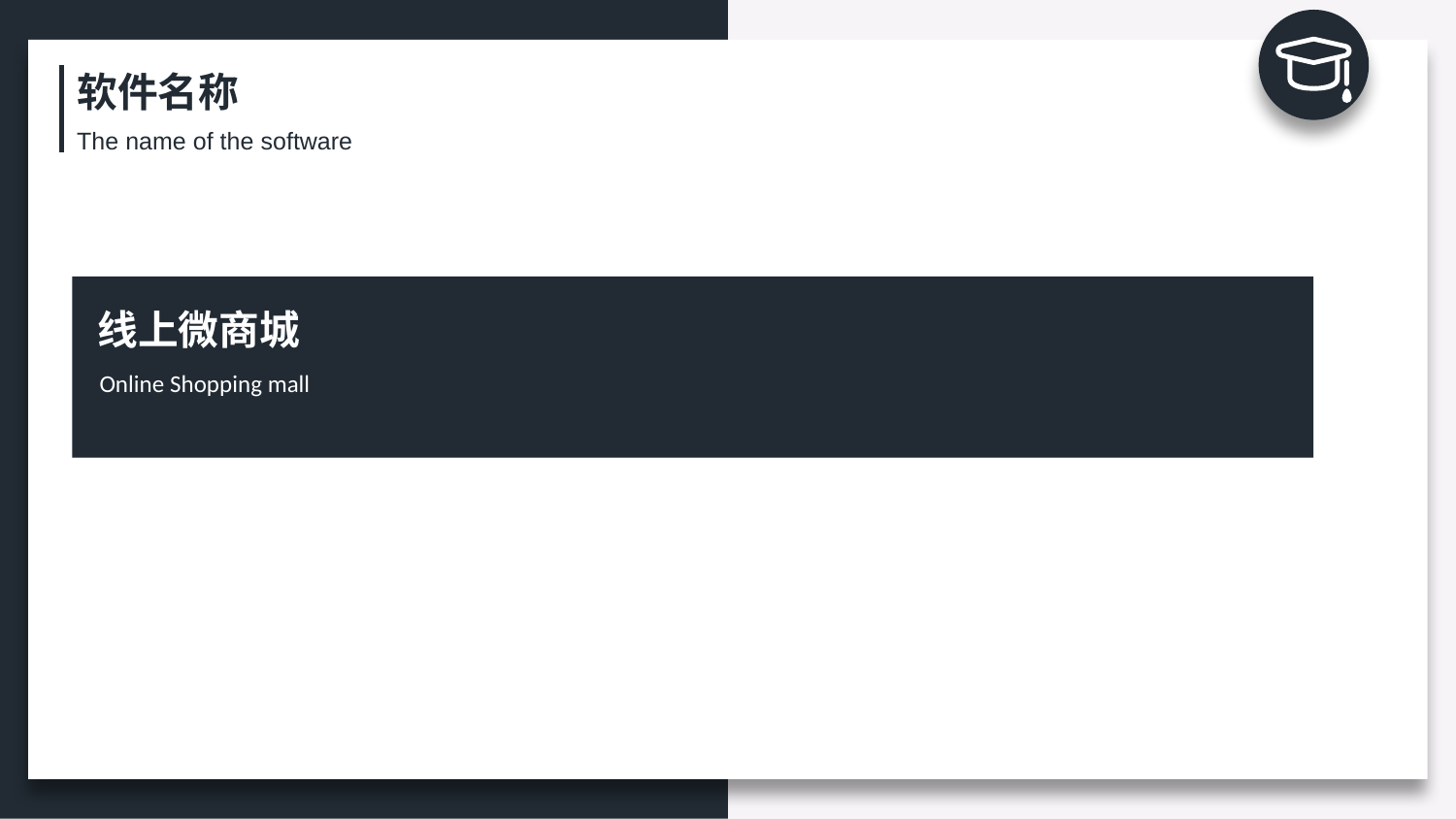

软件名称
The name of the software

线上微商城
Online Shopping mall